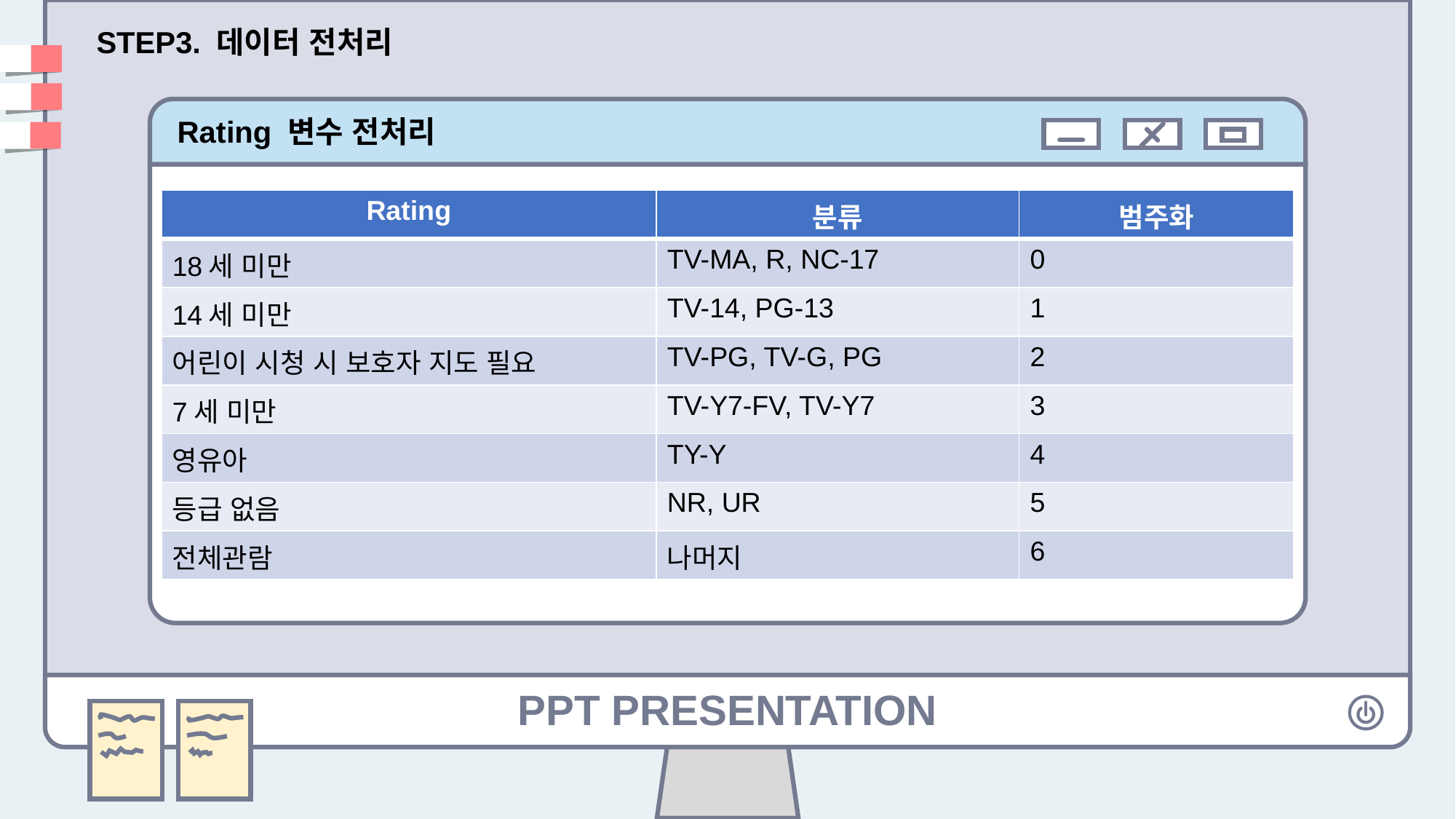

STEP3. 데이터 전처리

Rating 변수 전처리

| Rating | 분류 | 범주화 |
| --- | --- | --- |
| 18세 미만 | TV-MA, R, NC-17 | 0 |
| 14세 미만 | TV-14, PG-13 | 1 |
| 어린이 시청 시 보호자 지도 필요 | TV-PG, TV-G, PG | 2 |
| 7세 미만 | TV-Y7-FV, TV-Y7 | 3 |
| 영유아 | TY-Y | 4 |
| 등급 없음 | NR, UR | 5 |
| 전체관람 | 나머지 | 6 |
PPT PRESENTATION